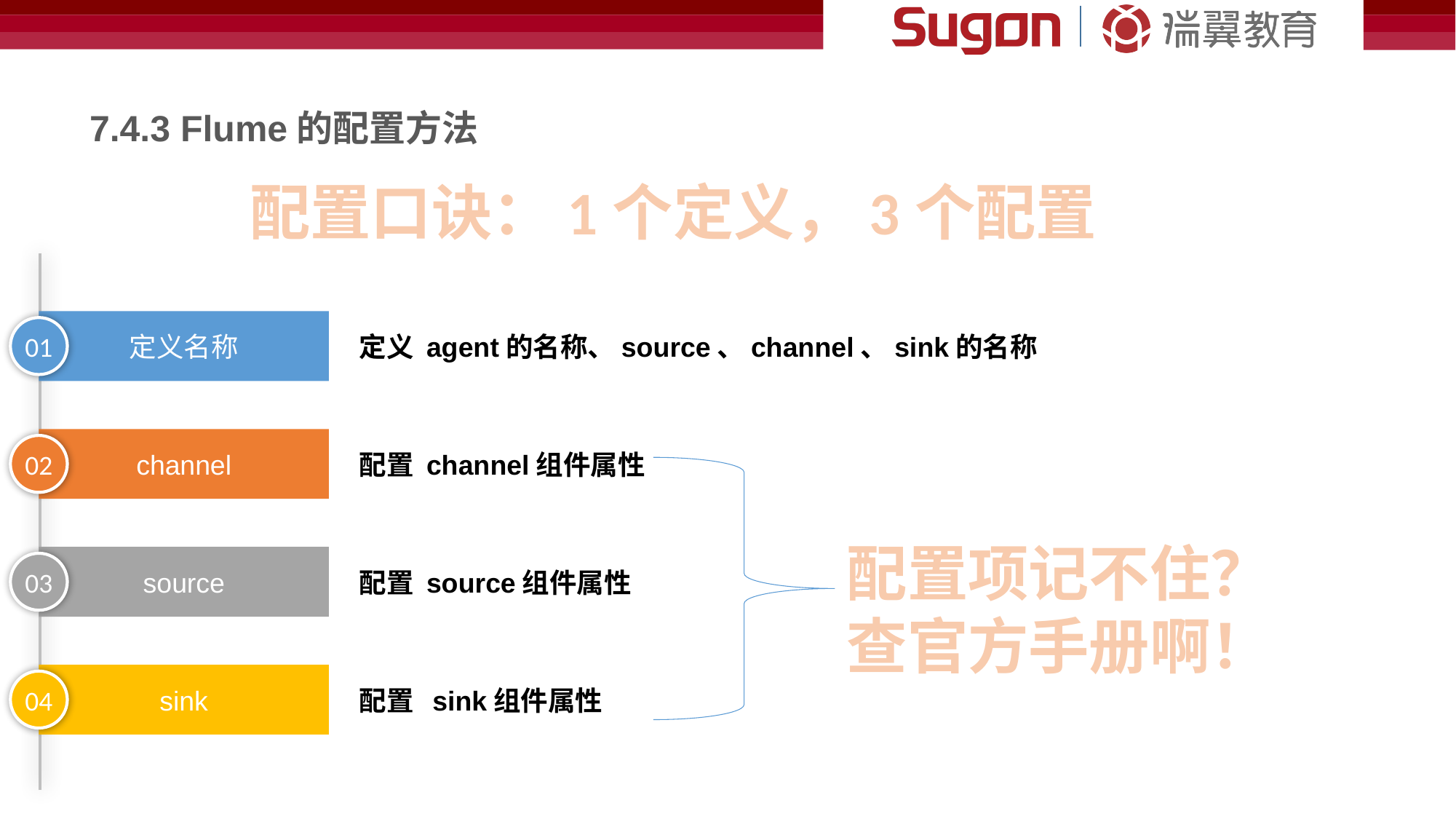

7.4.3 Flume的配置方法
配置口诀：1个定义，3个配置
定义名称
定义 agent的名称、source、channel、sink的名称
01
channel
配置 channel组件属性
02

配置项记不住？
查官方手册啊！
source
配置 source组件属性
03
sink
配置  sink组件属性
04